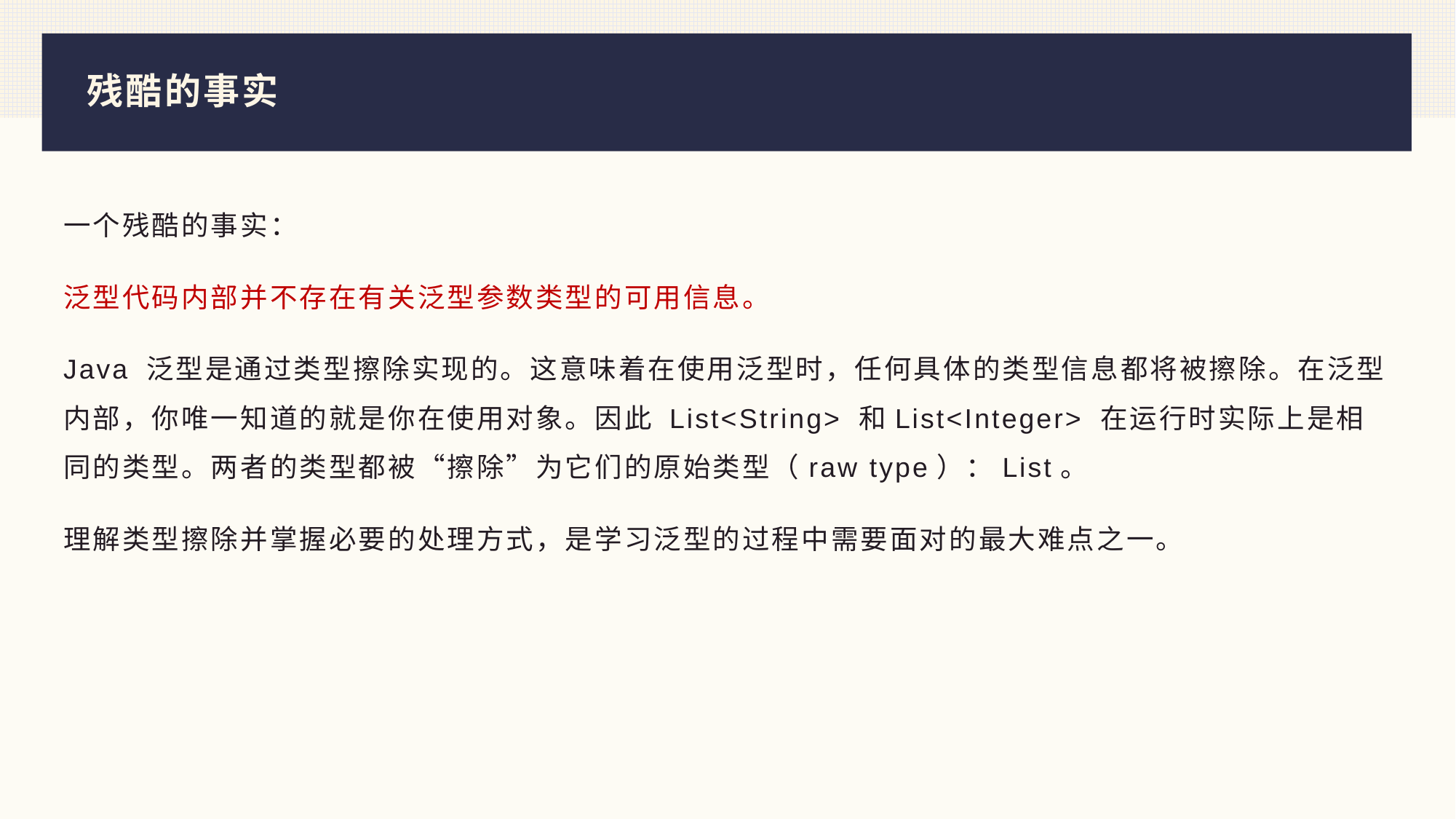

# 残酷的事实
一个残酷的事实：
泛型代码内部并不存在有关泛型参数类型的可用信息。
Java 泛型是通过类型擦除实现的。这意味着在使用泛型时，任何具体的类型信息都将被擦除。在泛型内部，你唯一知道的就是你在使用对象。因此 List<String> 和List<Integer> 在运行时实际上是相同的类型。两者的类型都被“擦除”为它们的原始类型（raw type）：List。
理解类型擦除并掌握必要的处理方式，是学习泛型的过程中需要面对的最大难点之一。